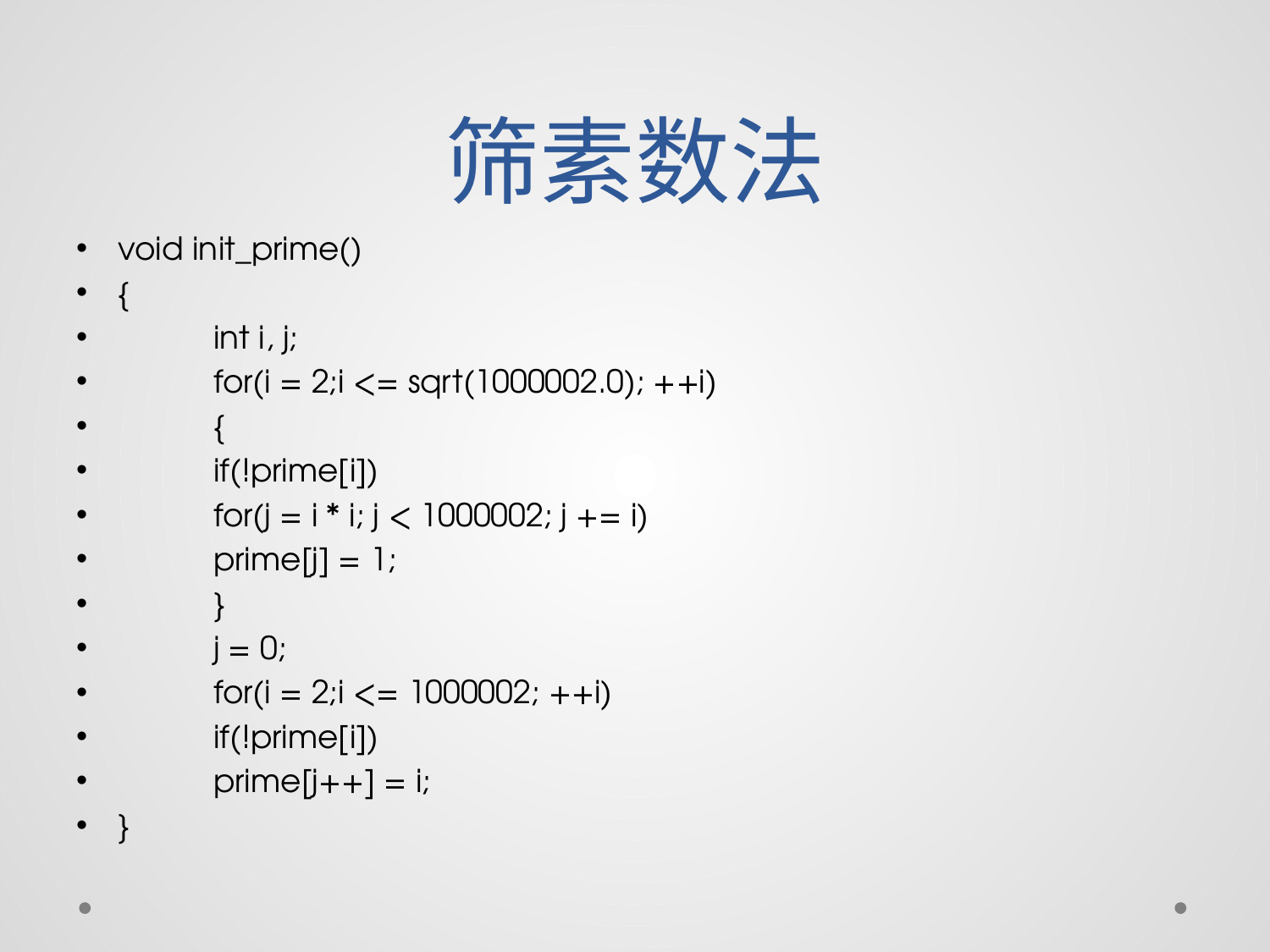

# 筛素数法
void init_prime()
{
	int i, j;
	for(i = 2;i <= sqrt(1000002.0); ++i)
	{
		if(!prime[i])
			for(j = i * i; j < 1000002; j += i)
				prime[j] = 1;
	}
	j = 0;
	for(i = 2;i <= 1000002; ++i)
		if(!prime[i])
			prime[j++] = i;
}